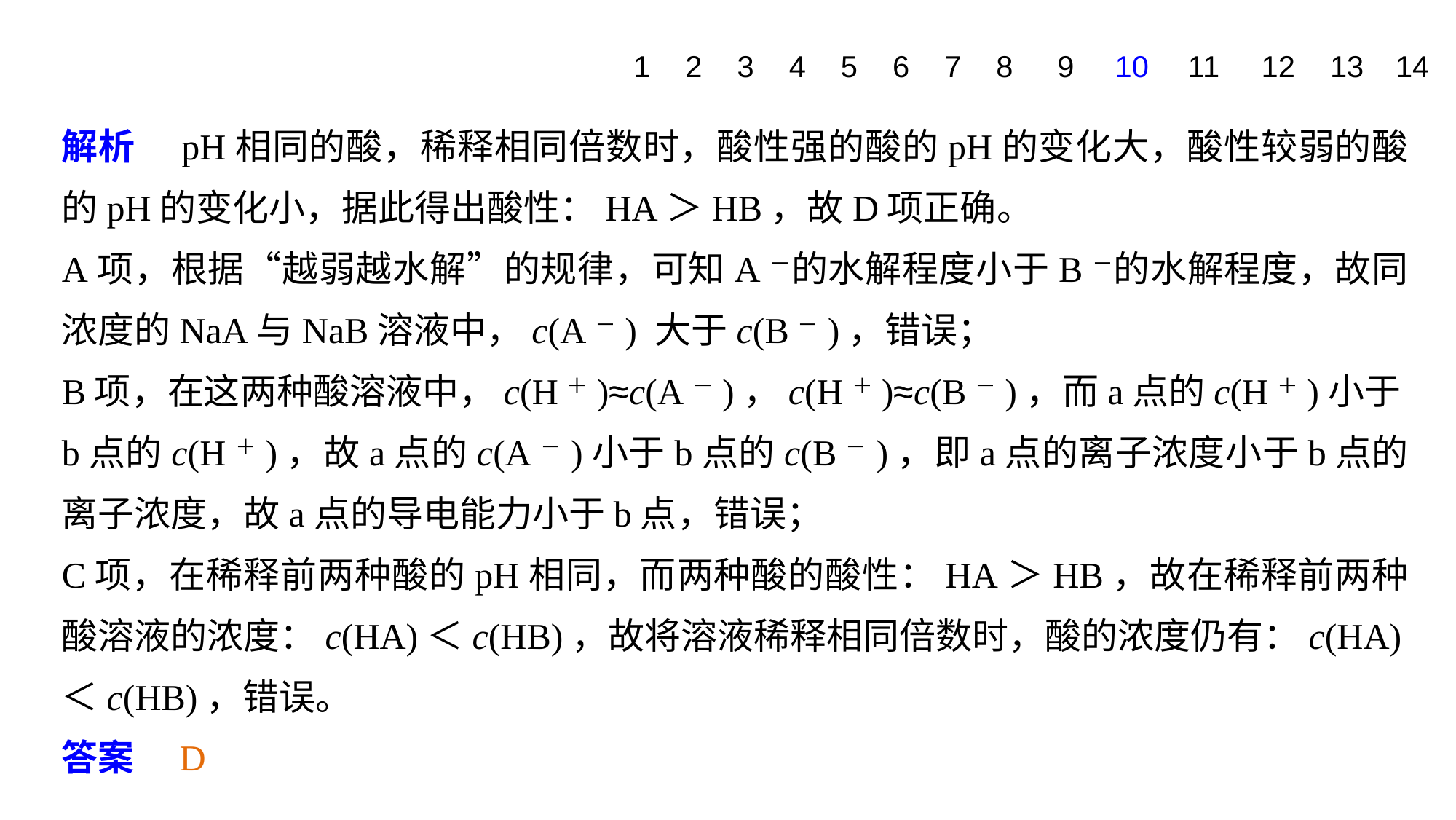

1
2
3
4
5
6
7
8
9
10
11
12
13
14
解析　pH相同的酸，稀释相同倍数时，酸性强的酸的pH的变化大，酸性较弱的酸的pH的变化小，据此得出酸性：HA＞HB，故D项正确。
A项，根据“越弱越水解”的规律，可知A－的水解程度小于B－的水解程度，故同浓度的NaA与NaB溶液中，c(A－) 大于c(B－)，错误；
B项，在这两种酸溶液中，c(H＋)≈c(A－)，c(H＋)≈c(B－)，而a点的c(H＋)小于b点的c(H＋)，故a点的c(A－)小于b点的c(B－)，即a点的离子浓度小于b点的离子浓度，故a点的导电能力小于b点，错误；
C项，在稀释前两种酸的pH相同，而两种酸的酸性：HA＞HB，故在稀释前两种酸溶液的浓度：c(HA)＜c(HB)，故将溶液稀释相同倍数时，酸的浓度仍有：c(HA)＜c(HB)，错误。
答案　D